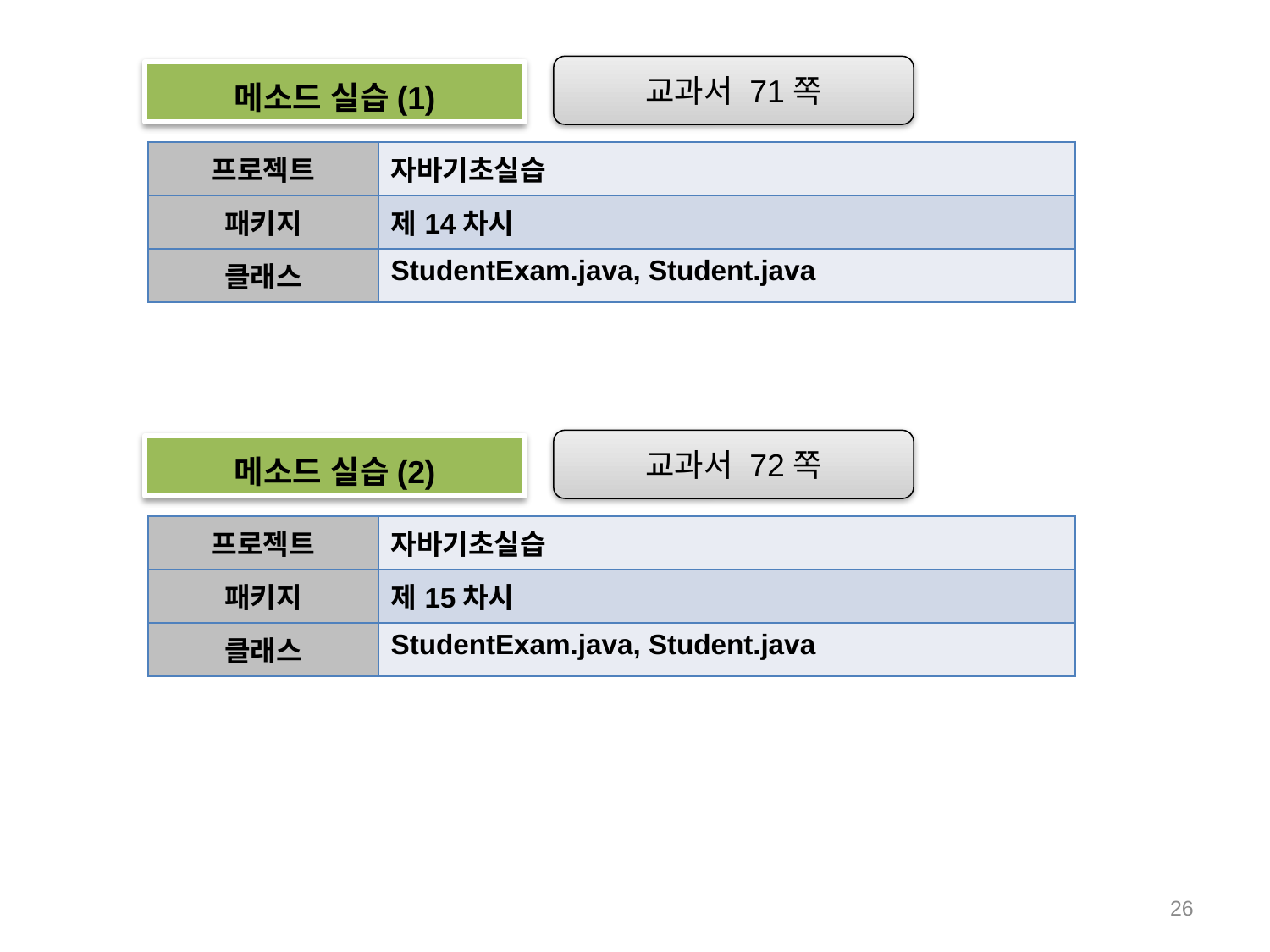

교과서 71쪽
메소드 실습(1)
| 프로젝트 | 자바기초실습 |
| --- | --- |
| 패키지 | 제14차시 |
| 클래스 | StudentExam.java, Student.java |
교과서 72쪽
메소드 실습(2)
| 프로젝트 | 자바기초실습 |
| --- | --- |
| 패키지 | 제15차시 |
| 클래스 | StudentExam.java, Student.java |
26